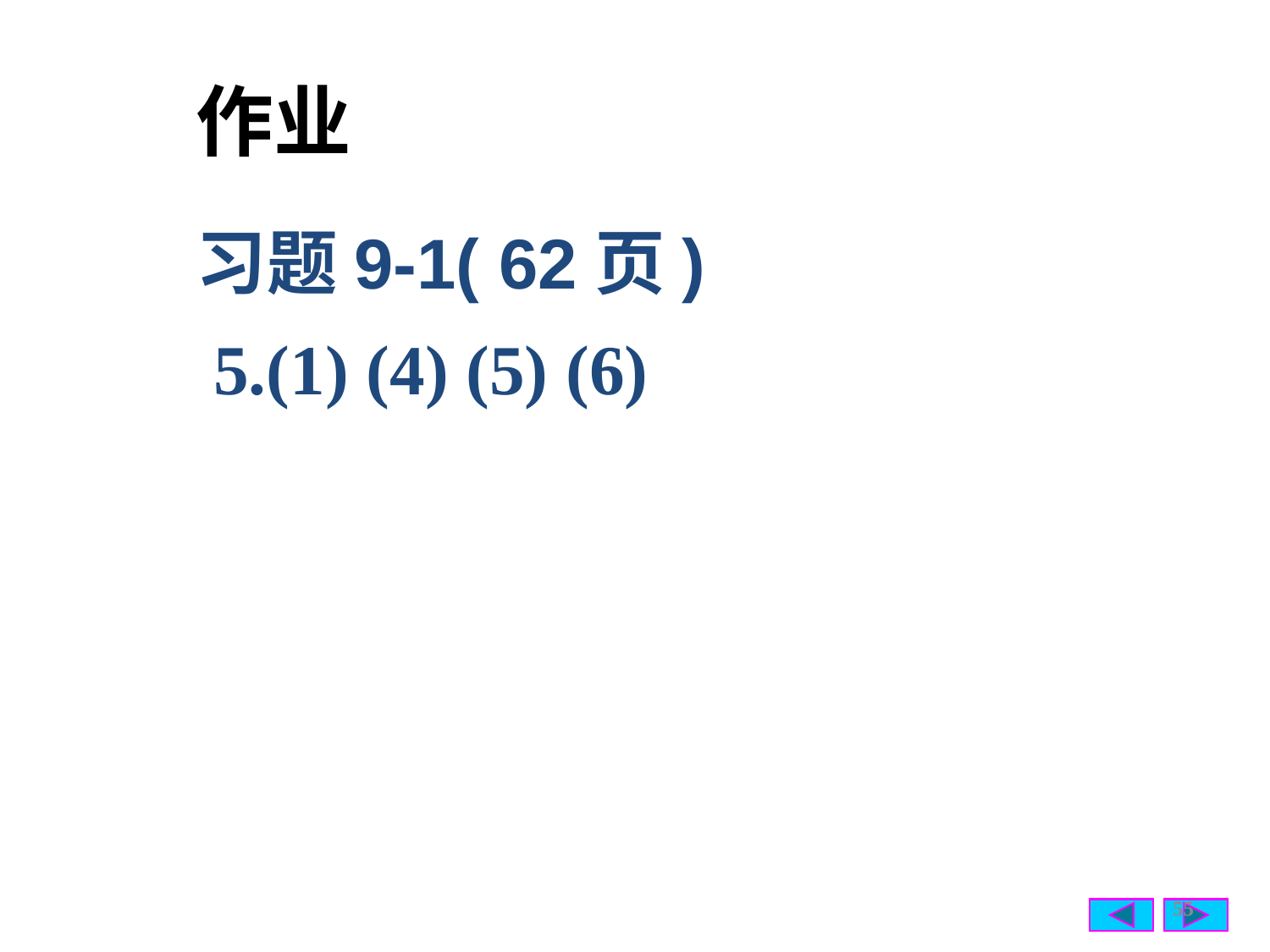

作业
习题9-1( 62页)
5.(1) (4) (5) (6)
55